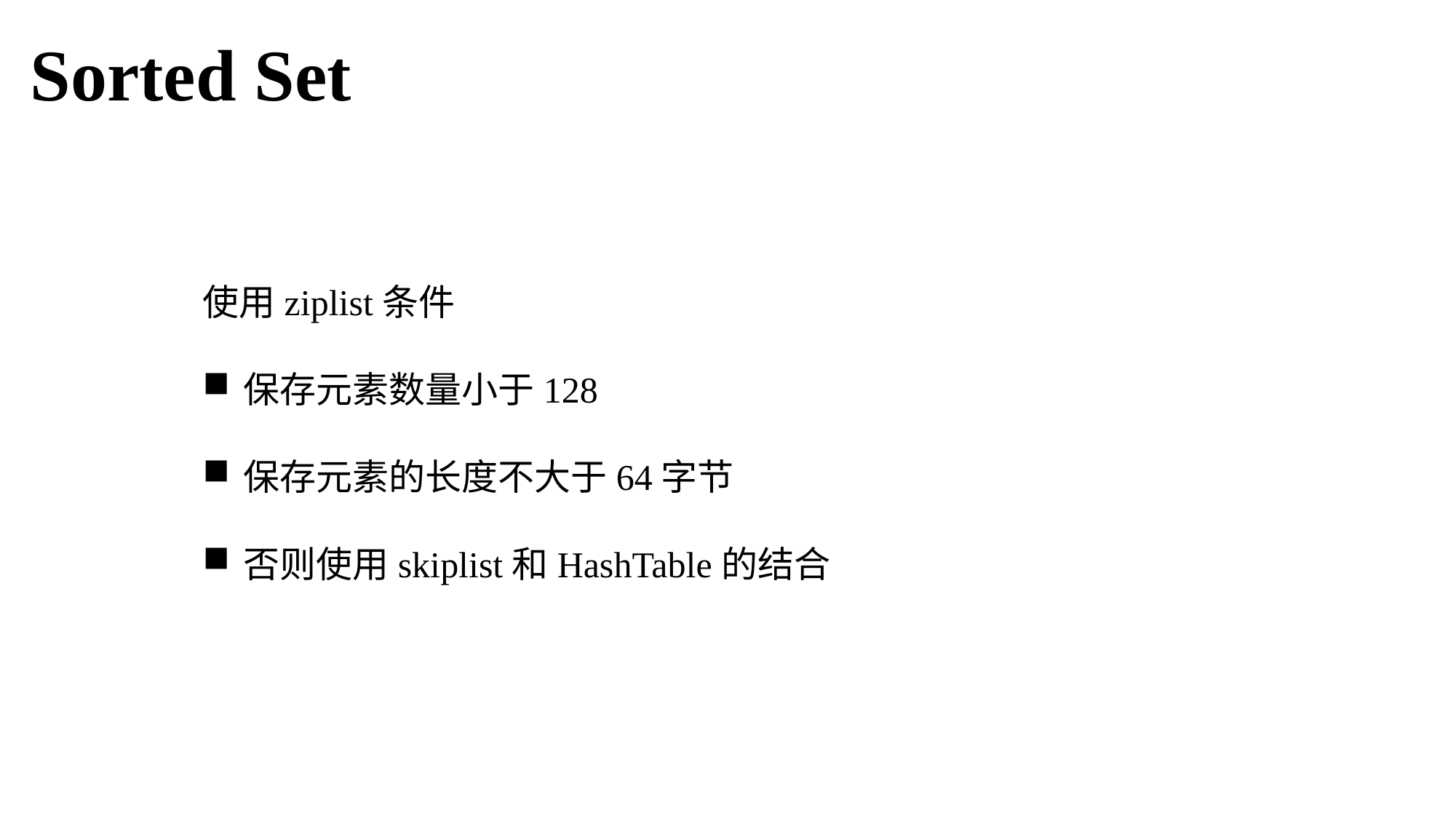

Sorted Set
使用ziplist条件

保存元素数量小于128

保存元素的长度不大于64字节

否则使用skiplist和HashTable的结合